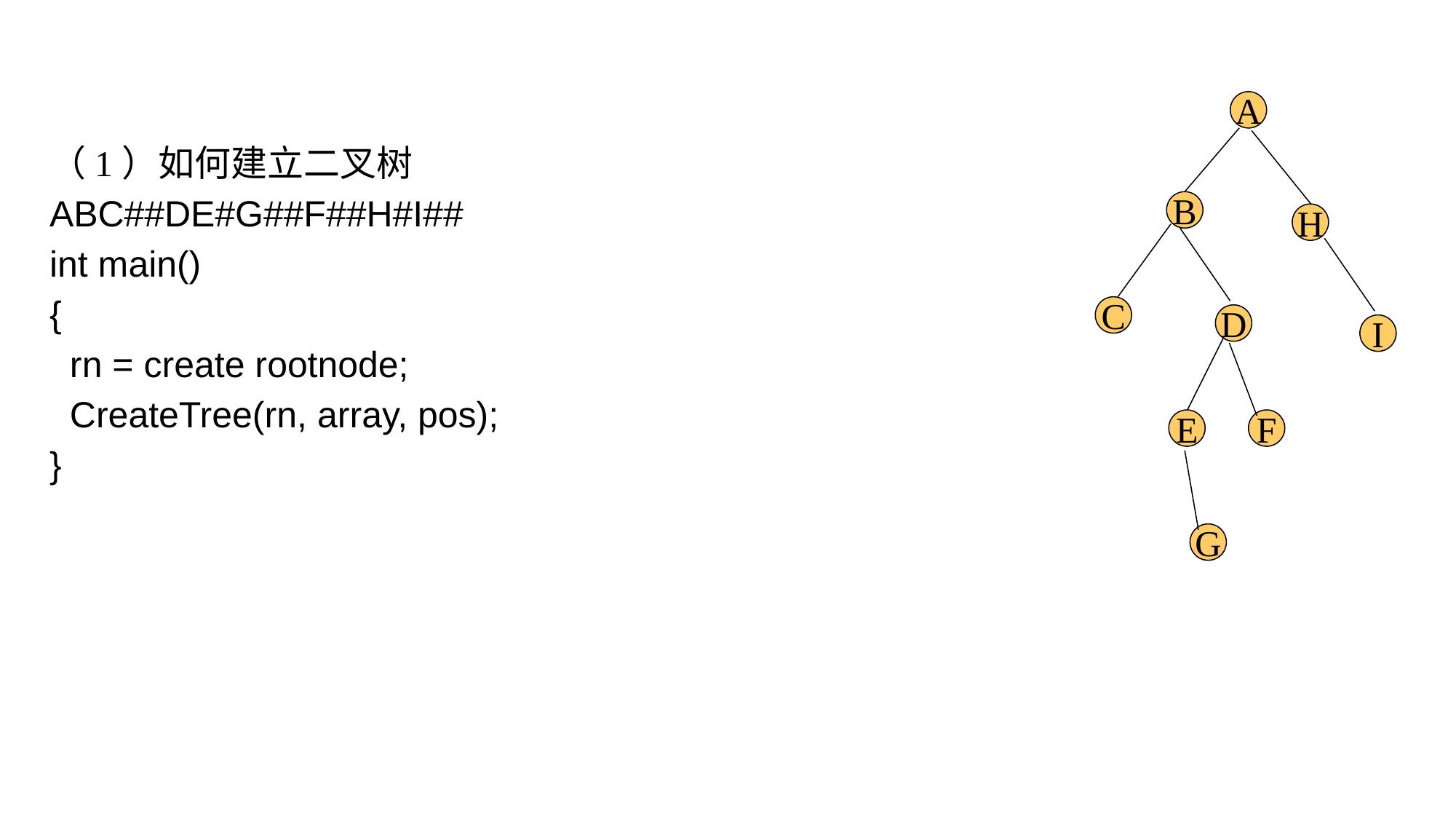

A

B
H

# （1）如何建立二叉树 ABC##DE#G##F##H#I## int main() { rn = create rootnode; CreateTree(rn, array, pos); }
C
D
I

E
F

G